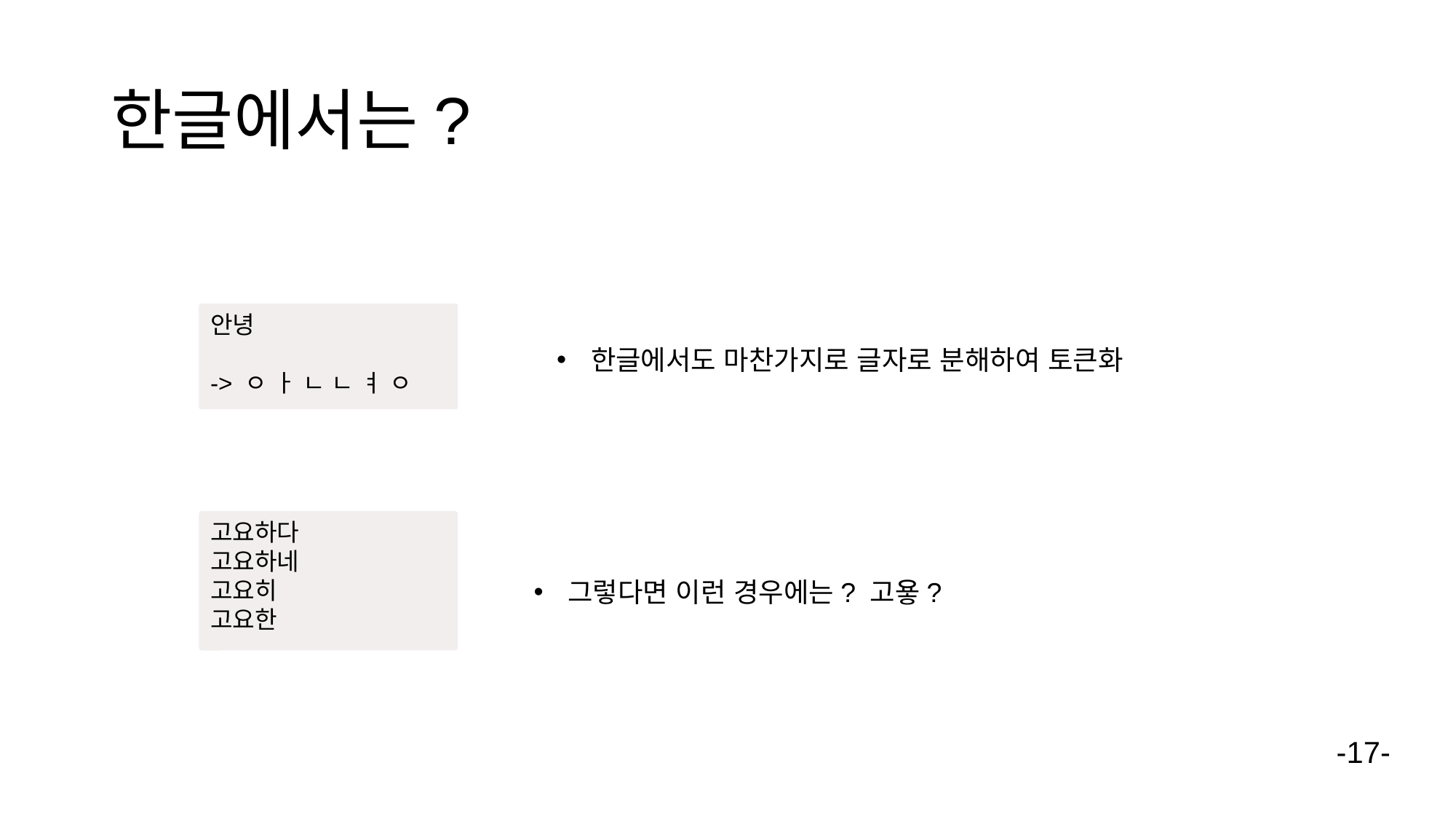

# 한글에서는?
안녕

-> ㅇ ㅏ ㄴ ㄴ ㅕ ㅇ
한글에서도 마찬가지로 글자로 분해하여 토큰화
고요하다
고요하네
고요히
고요한
그렇다면 이런 경우에는? 고욯?
-17-